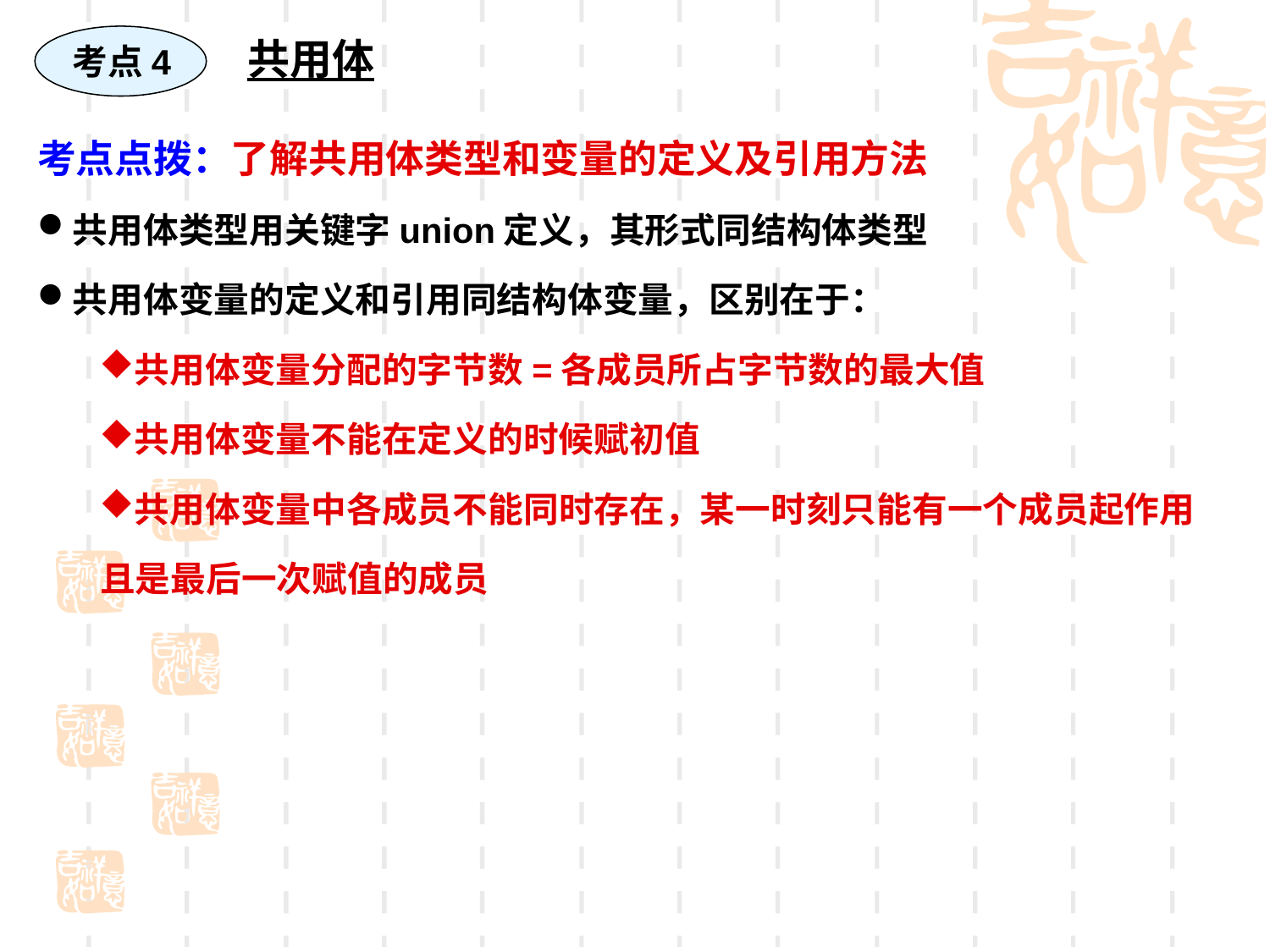

考点4
共用体
考点点拨：了解共用体类型和变量的定义及引用方法
共用体类型用关键字union定义，其形式同结构体类型
共用体变量的定义和引用同结构体变量，区别在于：
共用体变量分配的字节数=各成员所占字节数的最大值
共用体变量不能在定义的时候赋初值
共用体变量中各成员不能同时存在，某一时刻只能有一个成员起作用且是最后一次赋值的成员